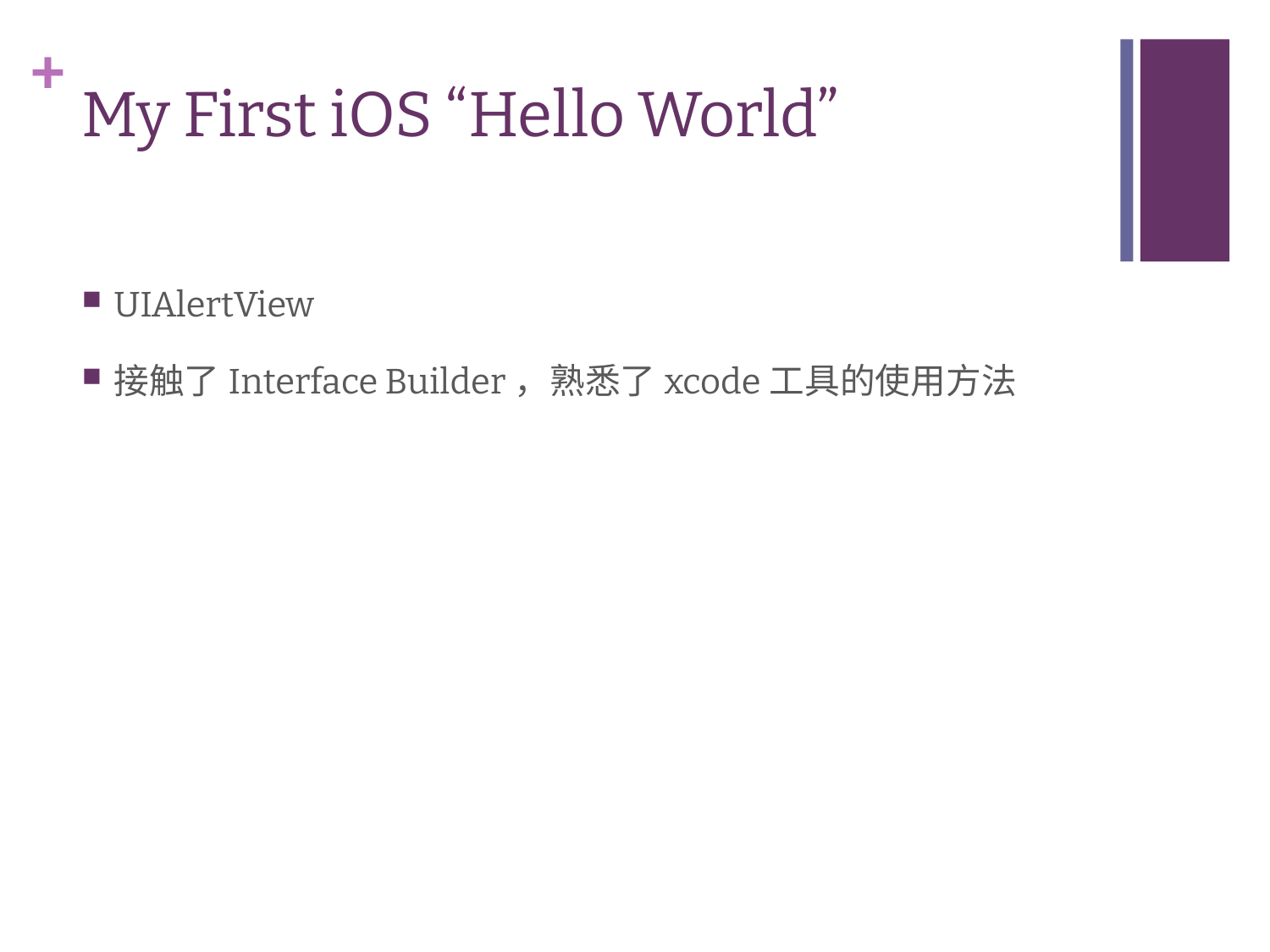

# My First iOS “Hello World”
UIAlertView
接触了Interface Builder，熟悉了xcode工具的使用方法